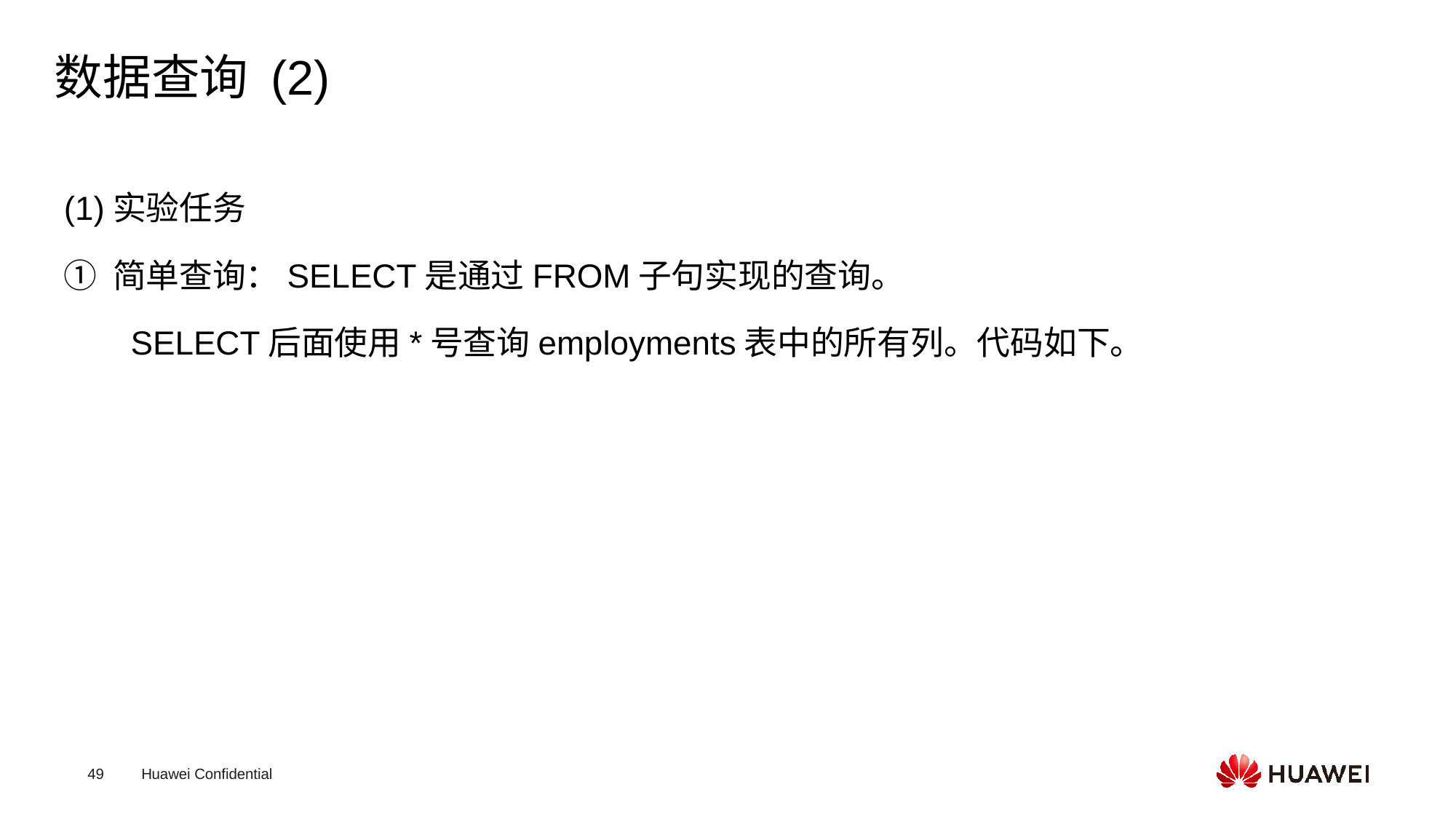

# 数据查询 (2)
(1)实验任务
① 简单查询：SELECT是通过FROM子句实现的查询。
SELECT后面使用*号查询employments表中的所有列。代码如下。